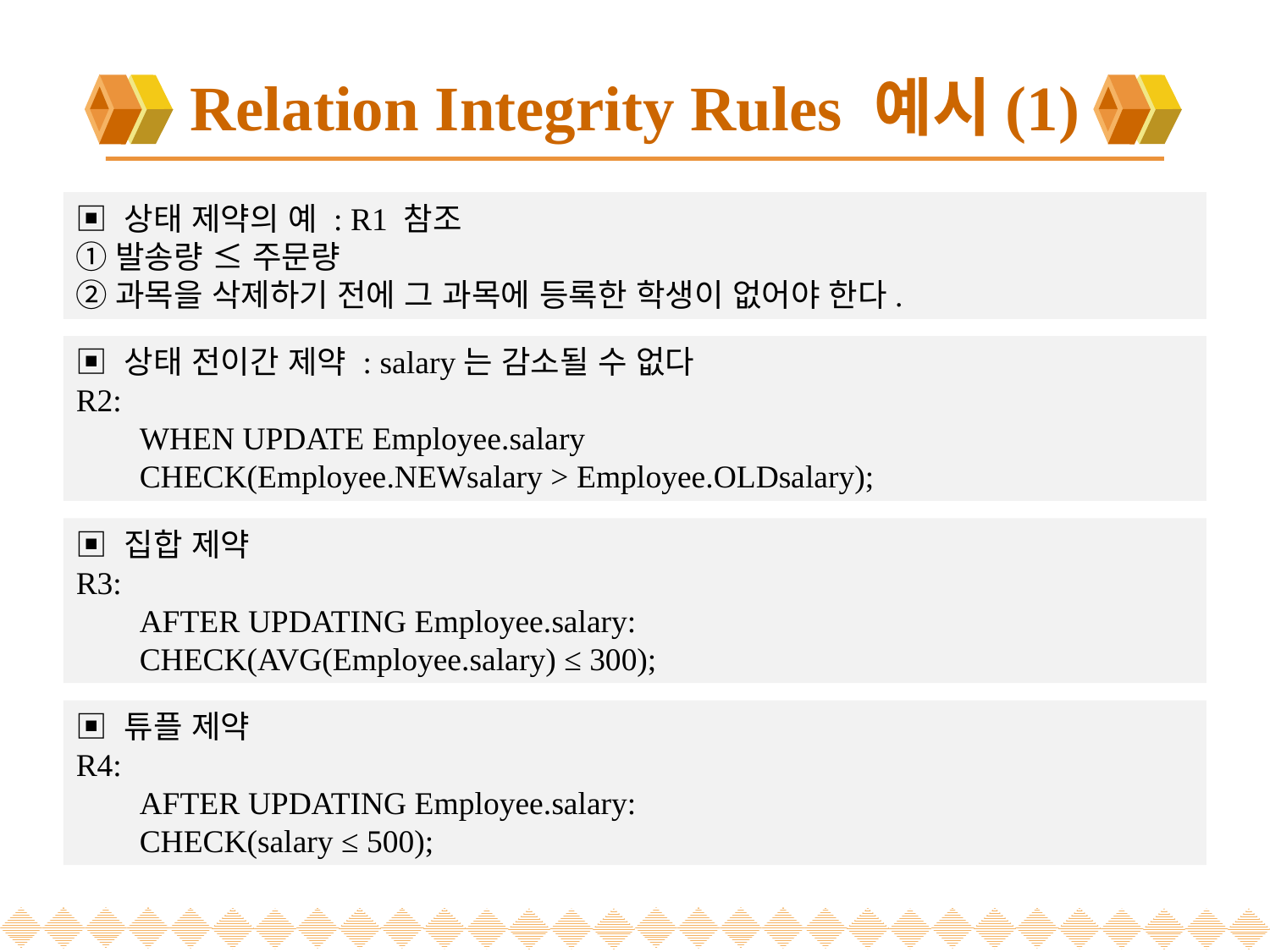

# Relation Integrity Rules 예시(1)
▣ 상태 제약의 예 : R1 참조
①발송량 ≤ 주문량
②과목을 삭제하기 전에 그 과목에 등록한 학생이 없어야 한다.
▣ 상태 전이간 제약 : salary는 감소될 수 없다
R2:
WHEN UPDATE Employee.salary
CHECK(Employee.NEWsalary > Employee.OLDsalary);
▣ 집합 제약
R3:
AFTER UPDATING Employee.salary:
CHECK(AVG(Employee.salary) ≤ 300);
▣ 튜플 제약
R4:
AFTER UPDATING Employee.salary:
CHECK(salary ≤ 500);